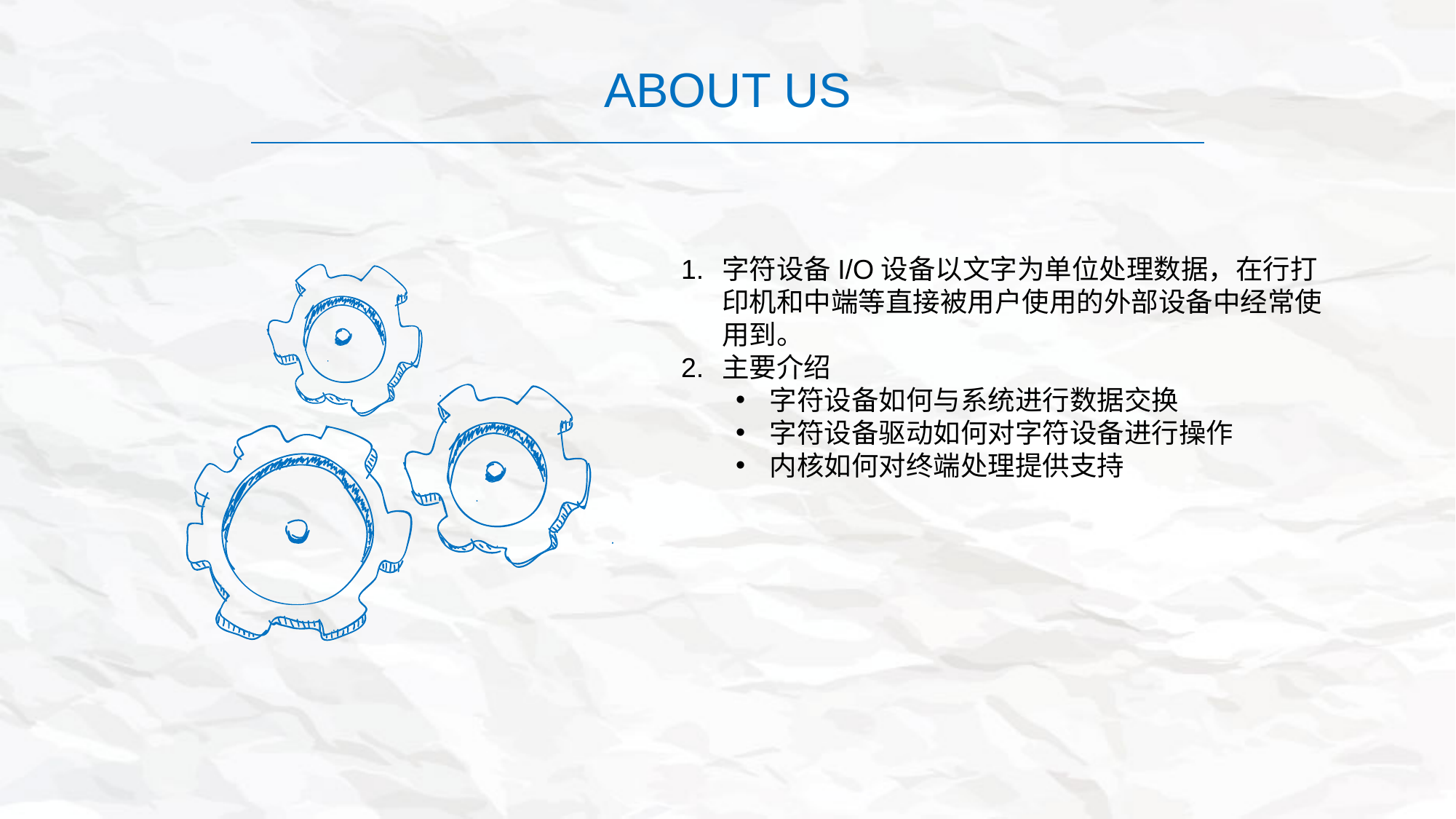

ABOUT US
字符设备I/O设备以文字为单位处理数据，在行打印机和中端等直接被用户使用的外部设备中经常使用到。
主要介绍
字符设备如何与系统进行数据交换
字符设备驱动如何对字符设备进行操作
内核如何对终端处理提供支持